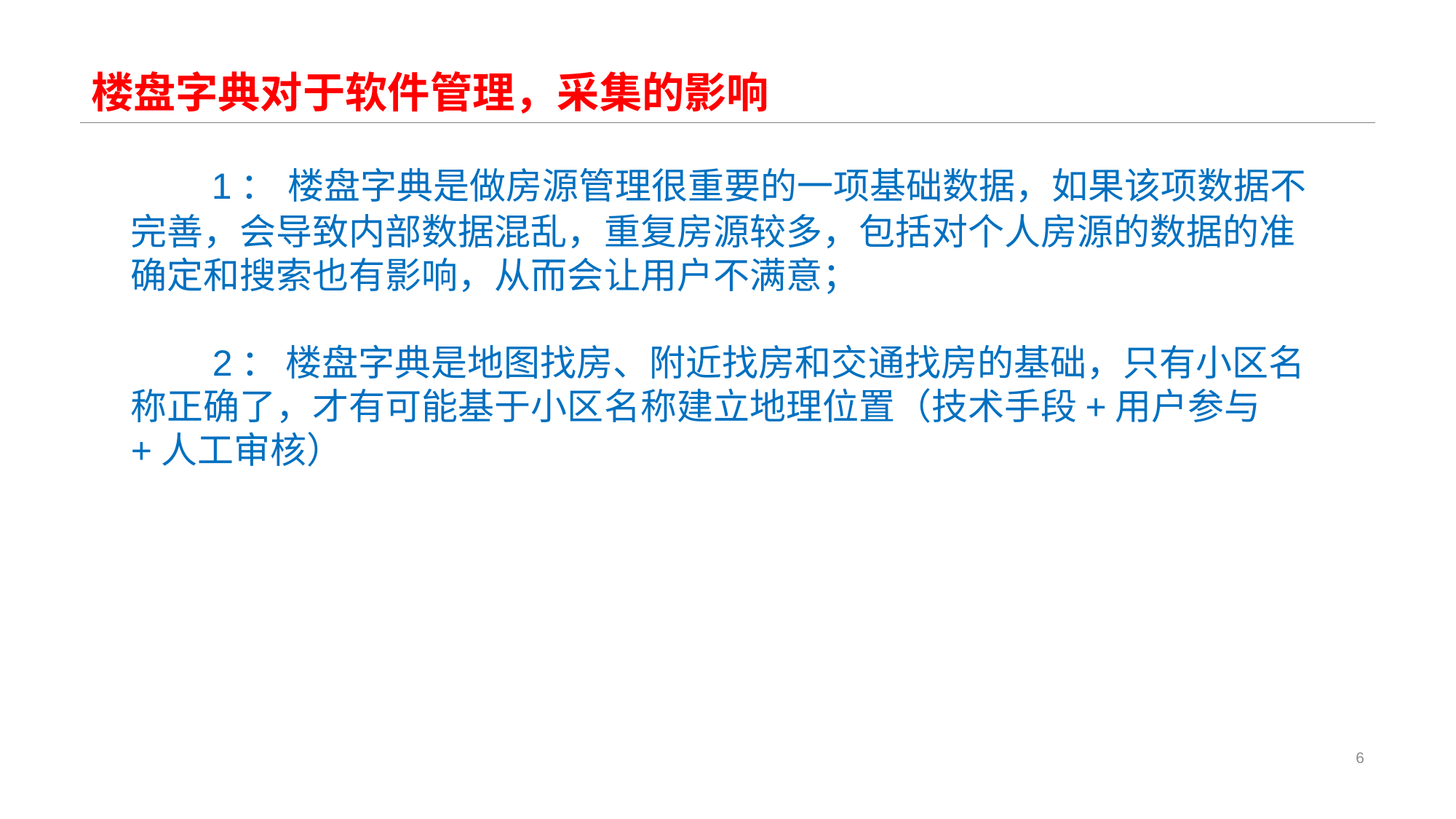

# 楼盘字典对于软件管理，采集的影响
      1： 楼盘字典是做房源管理很重要的一项基础数据，如果该项数据不完善，会导致内部数据混乱，重复房源较多，包括对个人房源的数据的准确定和搜索也有影响，从而会让用户不满意；

        2： 楼盘字典是地图找房、附近找房和交通找房的基础，只有小区名称正确了，才有可能基于小区名称建立地理位置（技术手段+用户参与+人工审核）
6